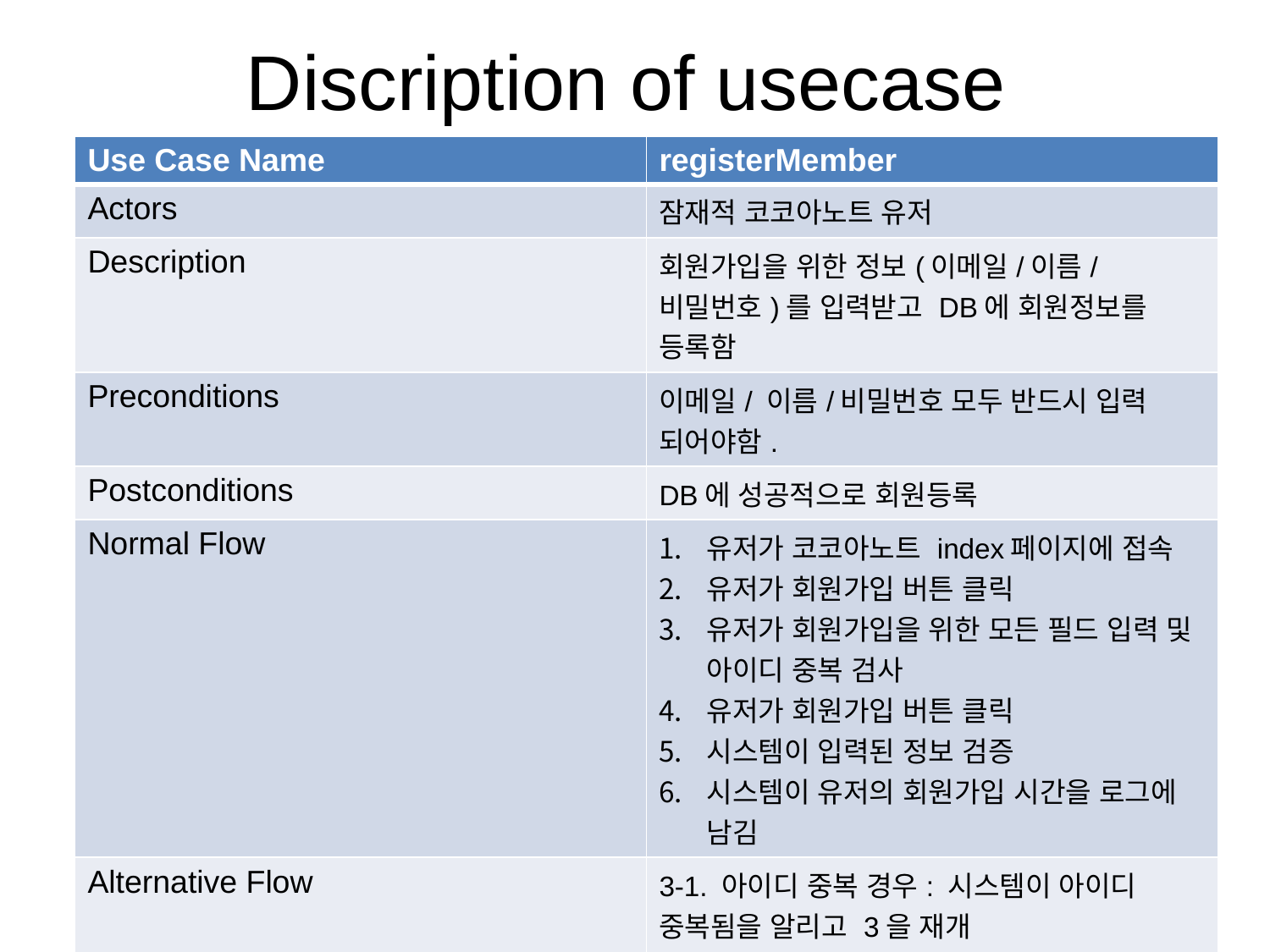

# Discription of usecase
| Use Case Name | registerMember |
| --- | --- |
| Actors | 잠재적 코코아노트 유저 |
| Description | 회원가입을 위한 정보(이메일/이름/비밀번호)를 입력받고 DB에 회원정보를 등록함 |
| Preconditions | 이메일/ 이름/비밀번호 모두 반드시 입력 되어야함. |
| Postconditions | DB에 성공적으로 회원등록 |
| Normal Flow | 유저가 코코아노트 index페이지에 접속 유저가 회원가입 버튼 클릭 유저가 회원가입을 위한 모든 필드 입력 및 아이디 중복 검사 유저가 회원가입 버튼 클릭 시스템이 입력된 정보 검증 시스템이 유저의 회원가입 시간을 로그에 남김 |
| Alternative Flow | 3-1. 아이디 중복 경우: 시스템이 아이디 중복됨을 알리고 3을 재개 5-1. 유저가 모든 필드를 채우지 않았을 경우: 시스템이 “모든 정보를 입력해 주세요.”라는 메시지 출력 |